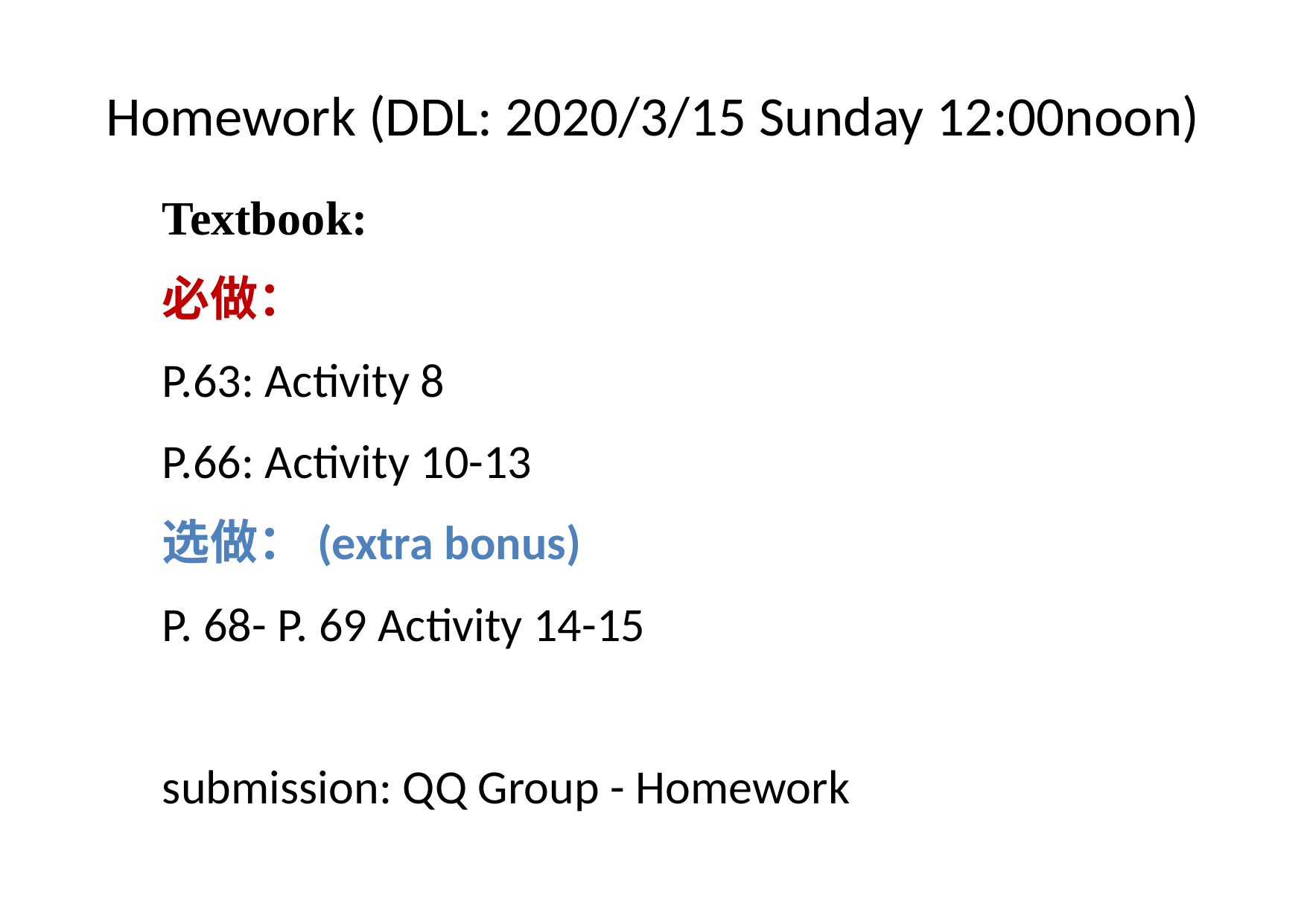

# Homework (DDL: 2020/3/15 Sunday 12:00noon)
Textbook:
必做：
P.63: Activity 8
P.66: Activity 10-13
选做：(extra bonus)
P. 68- P. 69 Activity 14-15

submission: QQ Group - Homework